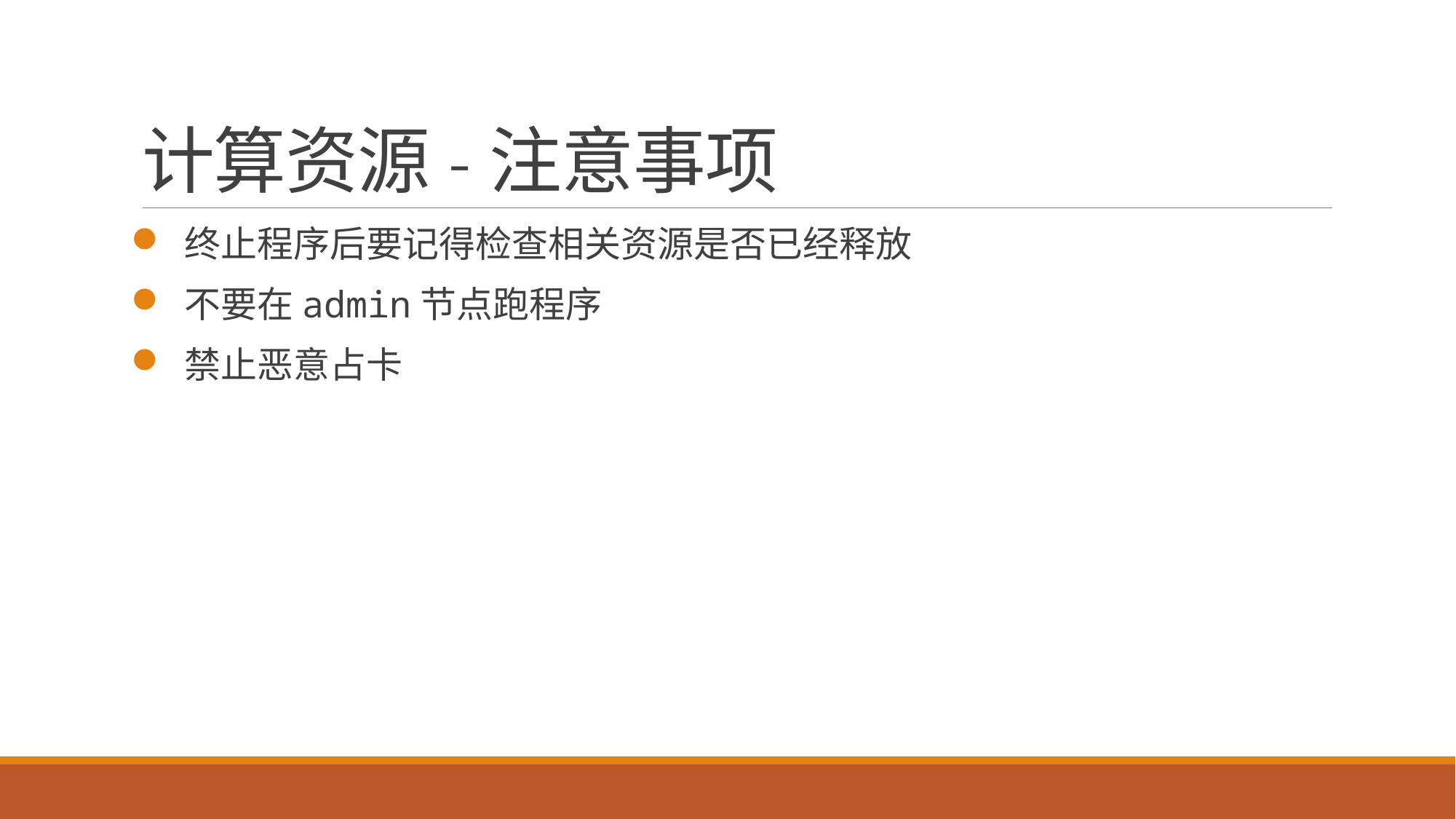

# 计算资源-注意事项
 终止程序后要记得检查相关资源是否已经释放
 不要在admin节点跑程序
 禁止恶意占卡